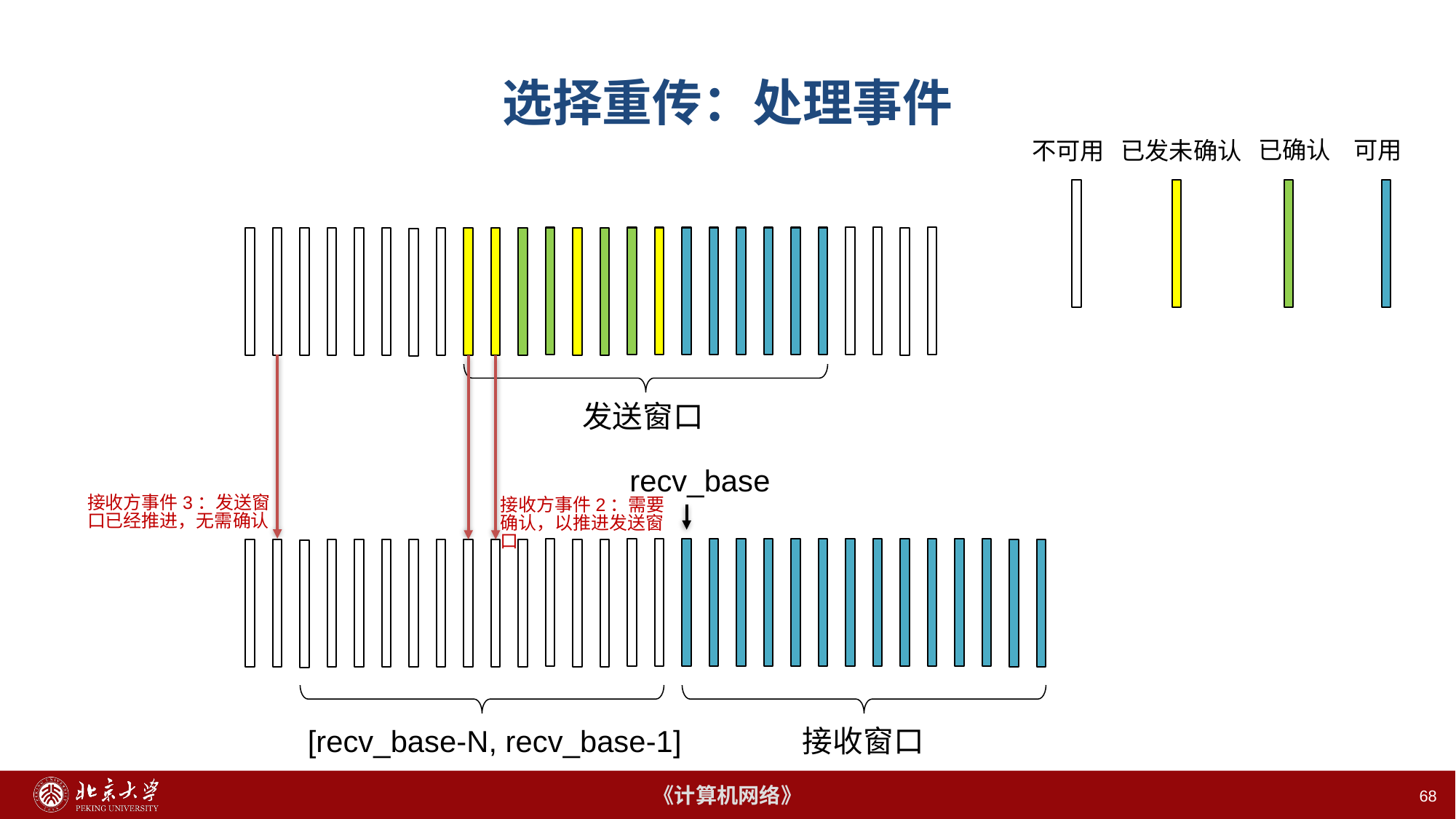

# 选择重传：处理事件
可用
已确认
不可用
已发未确认

发送窗口
recv_base
接收方事件3：发送窗口已经推进，无需确认
接收方事件2：需要确认，以推进发送窗口

[recv_base-N, recv_base-1]
接收窗口
68